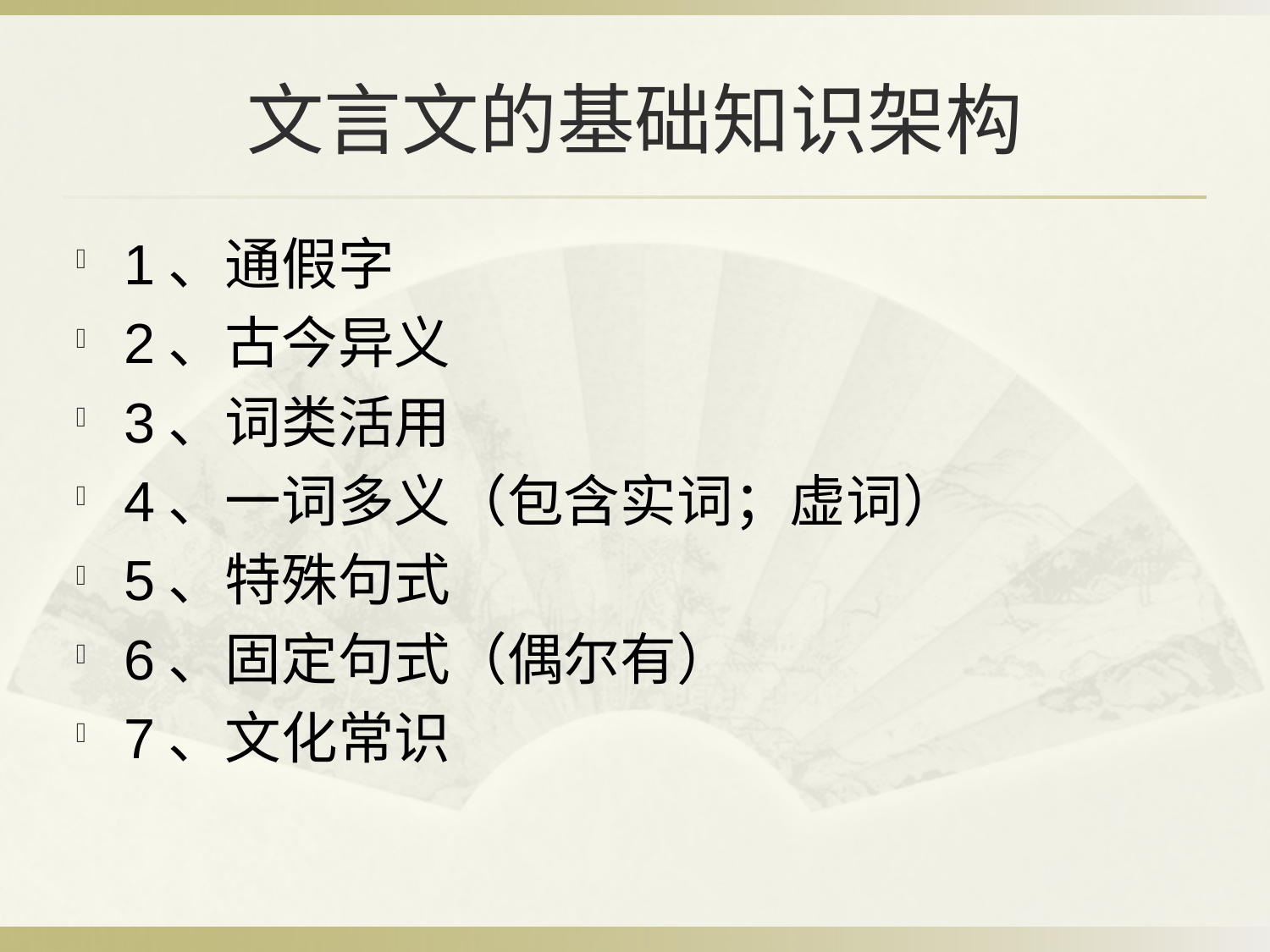

# 文言文的基础知识架构
1、通假字
2、古今异义
3、词类活用
4、一词多义（包含实词；虚词）
5、特殊句式
6、固定句式（偶尔有）
7、文化常识